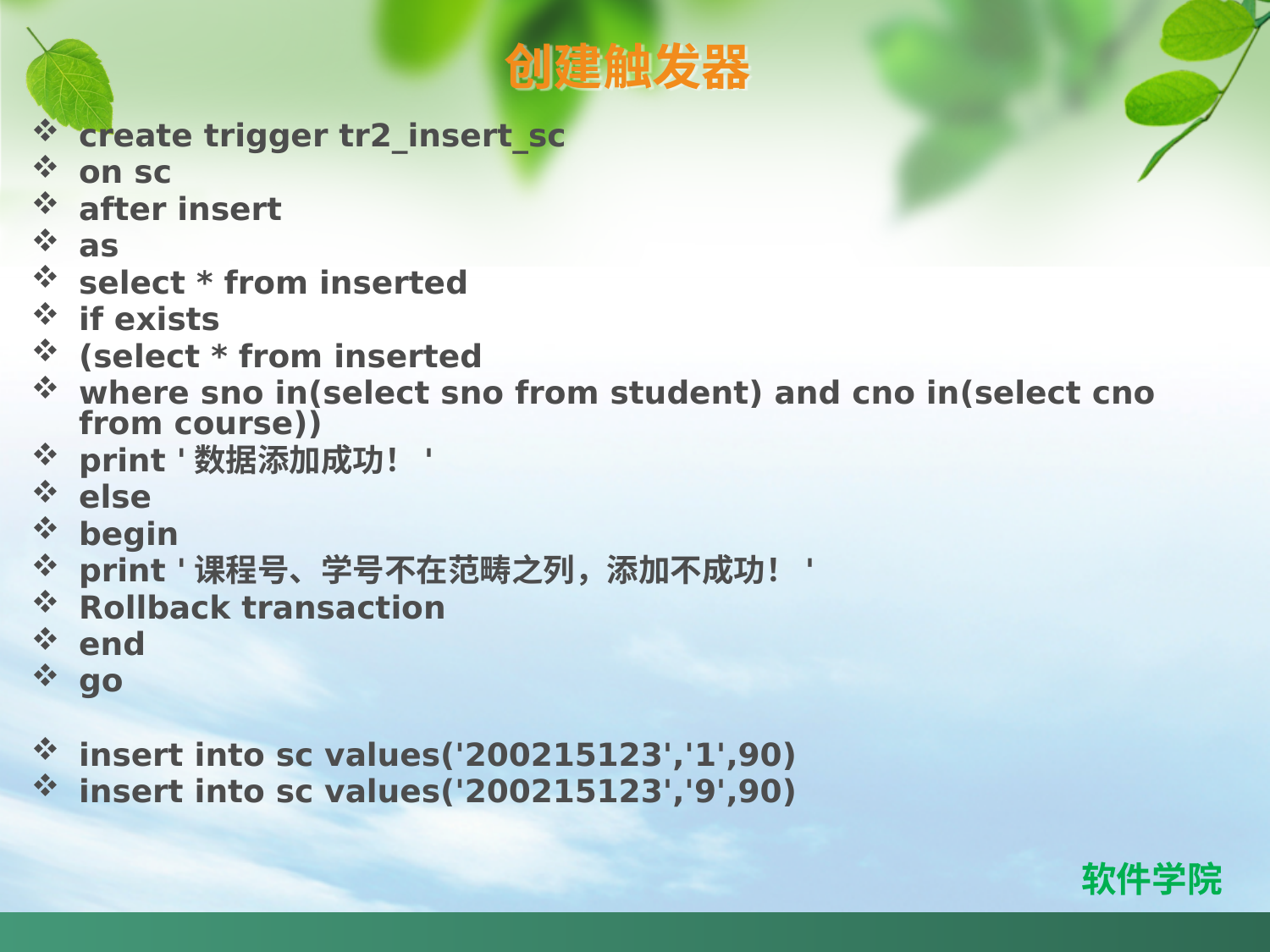

# 创建触发器
create trigger tr2_insert_sc
on sc
after insert
as
select * from inserted
if exists
(select * from inserted
where sno in(select sno from student) and cno in(select cno from course))
print '数据添加成功！'
else
begin
print '课程号、学号不在范畴之列，添加不成功！'
Rollback transaction
end
go

insert into sc values('200215123','1',90)
insert into sc values('200215123','9',90)